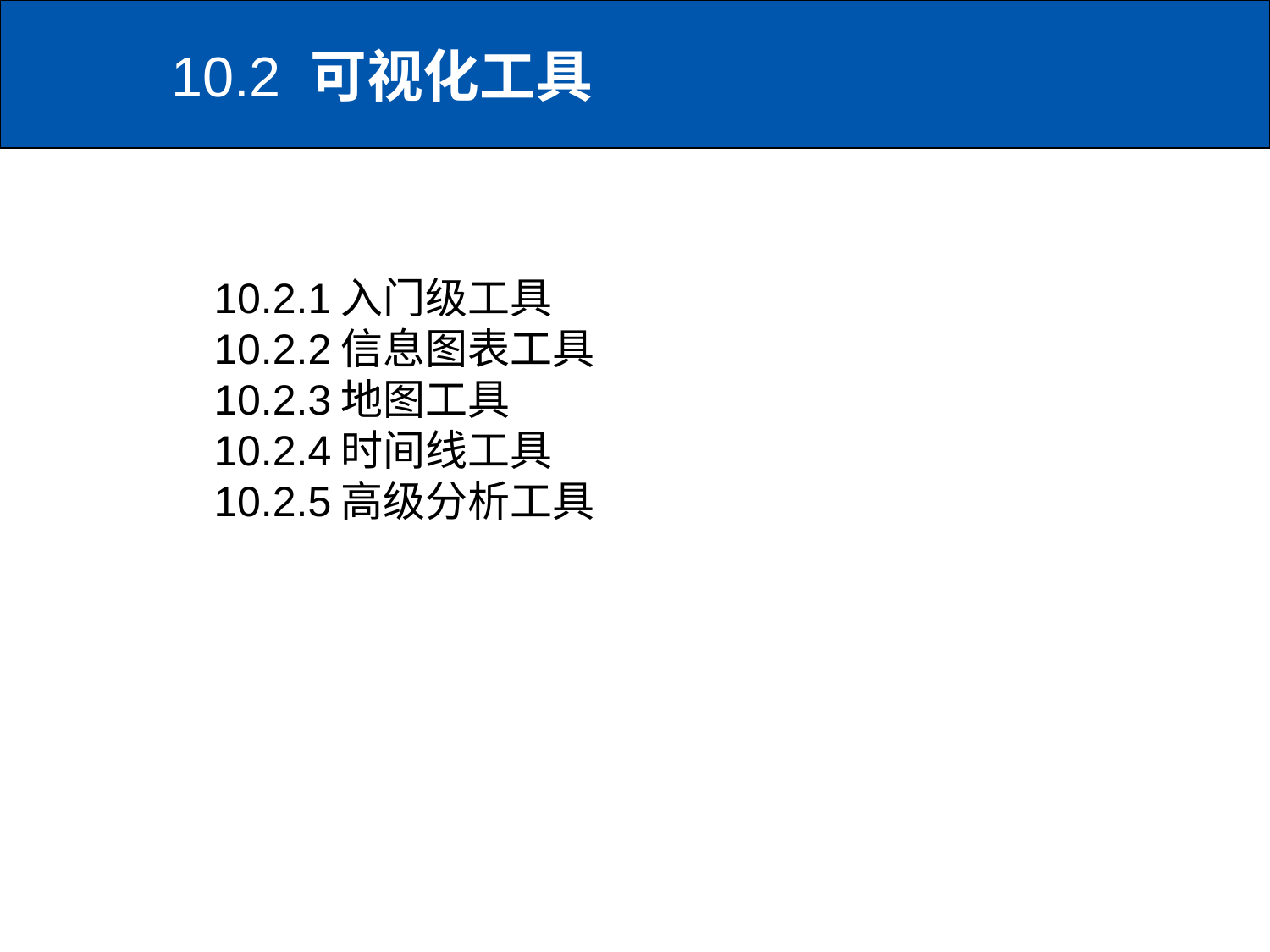

10.2 可视化工具
10.2.1	入门级工具
10.2.2	信息图表工具
10.2.3	地图工具
10.2.4	时间线工具
10.2.5	高级分析工具